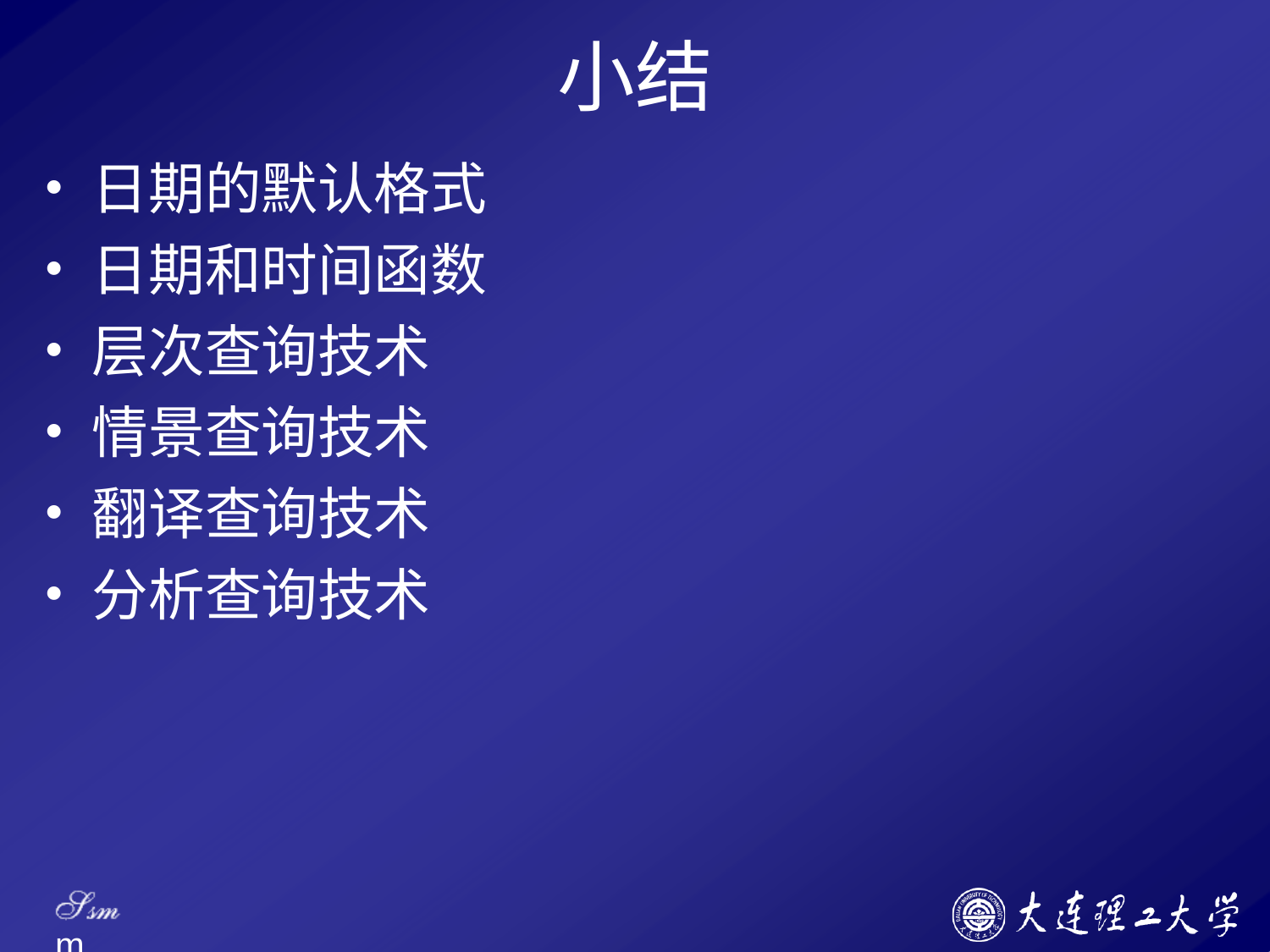

# 小结
日期的默认格式
日期和时间函数
层次查询技术
情景查询技术
翻译查询技术
分析查询技术

Ssm